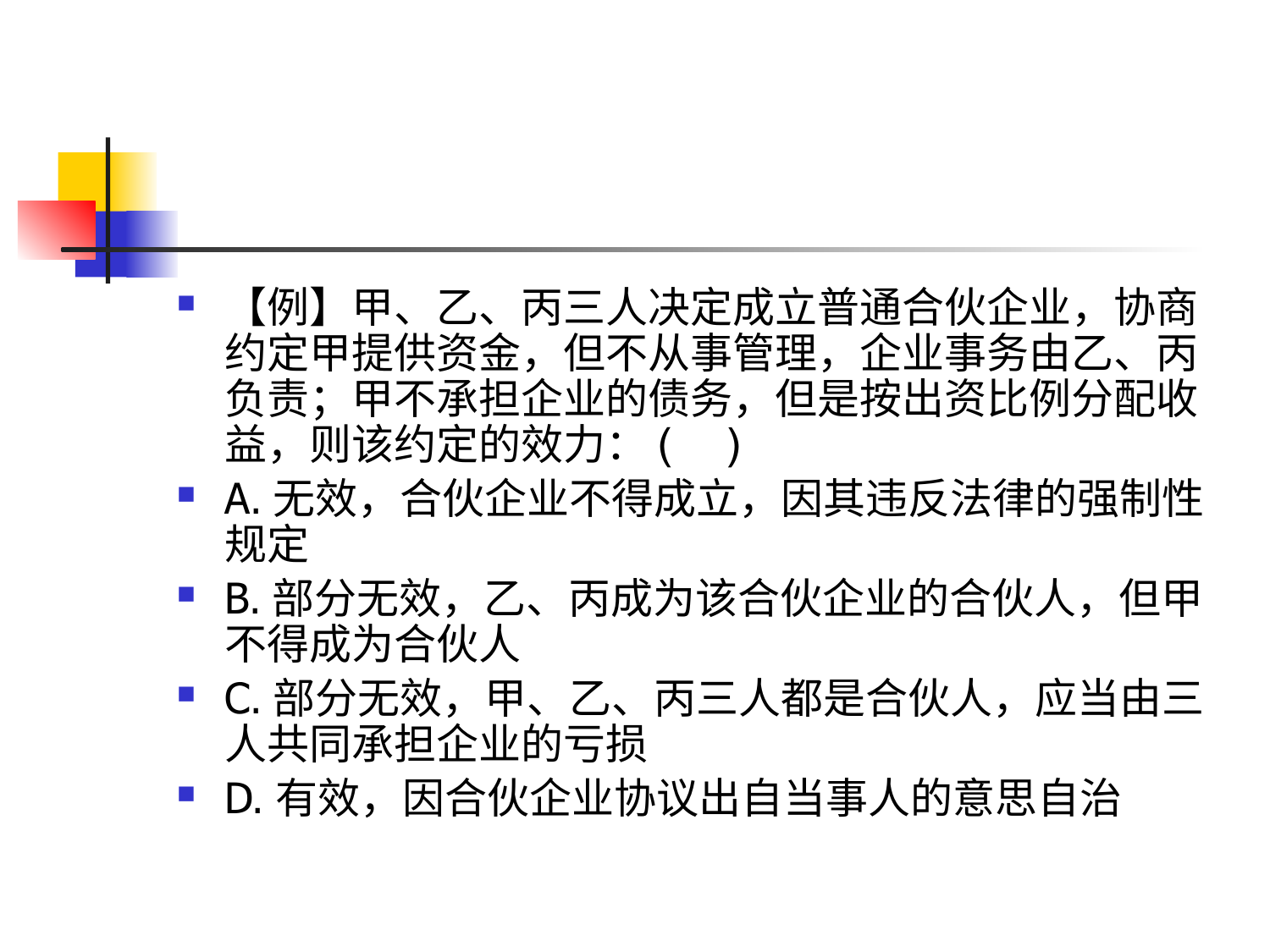

#
【例】甲、乙、丙三人决定成立普通合伙企业，协商约定甲提供资金，但不从事管理，企业事务由乙、丙负责；甲不承担企业的债务，但是按出资比例分配收益，则该约定的效力：(    )
A.无效，合伙企业不得成立，因其违反法律的强制性规定
B.部分无效，乙、丙成为该合伙企业的合伙人，但甲不得成为合伙人
C.部分无效，甲、乙、丙三人都是合伙人，应当由三人共同承担企业的亏损
D.有效，因合伙企业协议出自当事人的意思自治